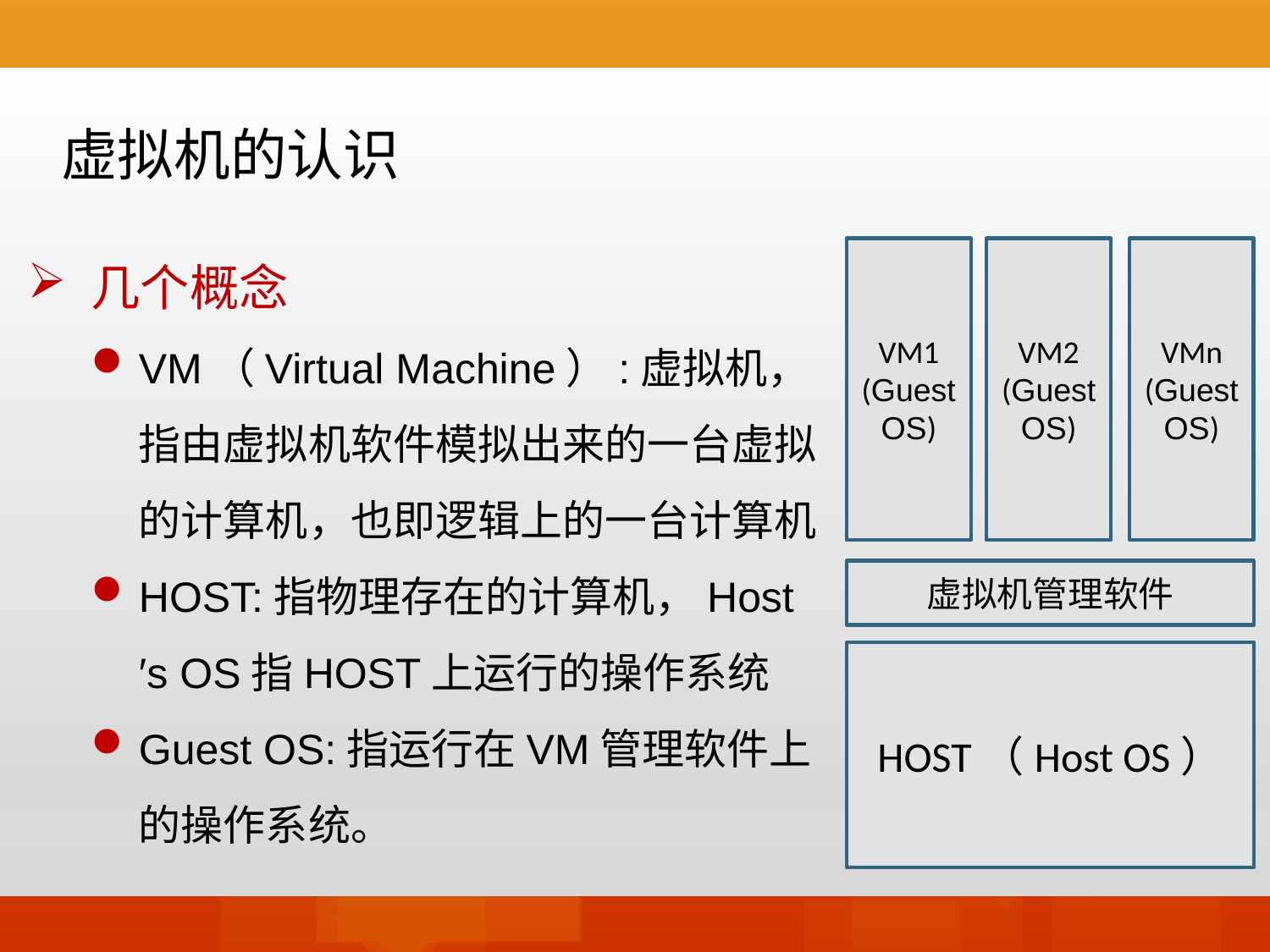

# 虚拟机的认识
几个概念
VM（Virtual Machine）:虚拟机，指由虚拟机软件模拟出来的一台虚拟的计算机，也即逻辑上的一台计算机
HOST:指物理存在的计算机，Host′s OS指HOST上运行的操作系统
Guest OS:指运行在VM管理软件上的操作系统。
VM1
(Guest OS)
VMn
(Guest OS)
VM2
(Guest OS)
虚拟机管理软件
HOST（Host OS）